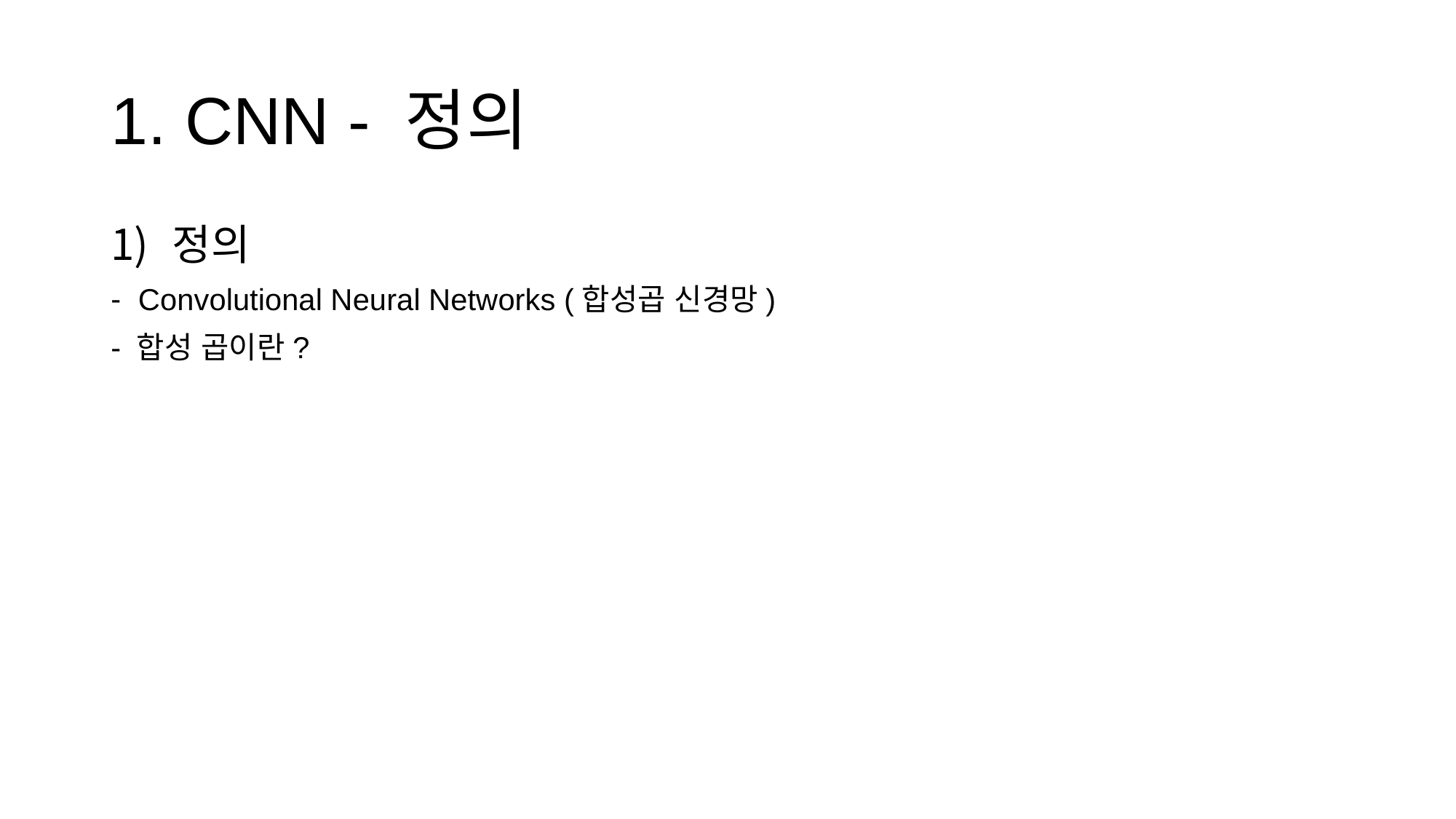

# 1. CNN - 정의
정의
Convolutional Neural Networks (합성곱 신경망)
- 합성 곱이란?